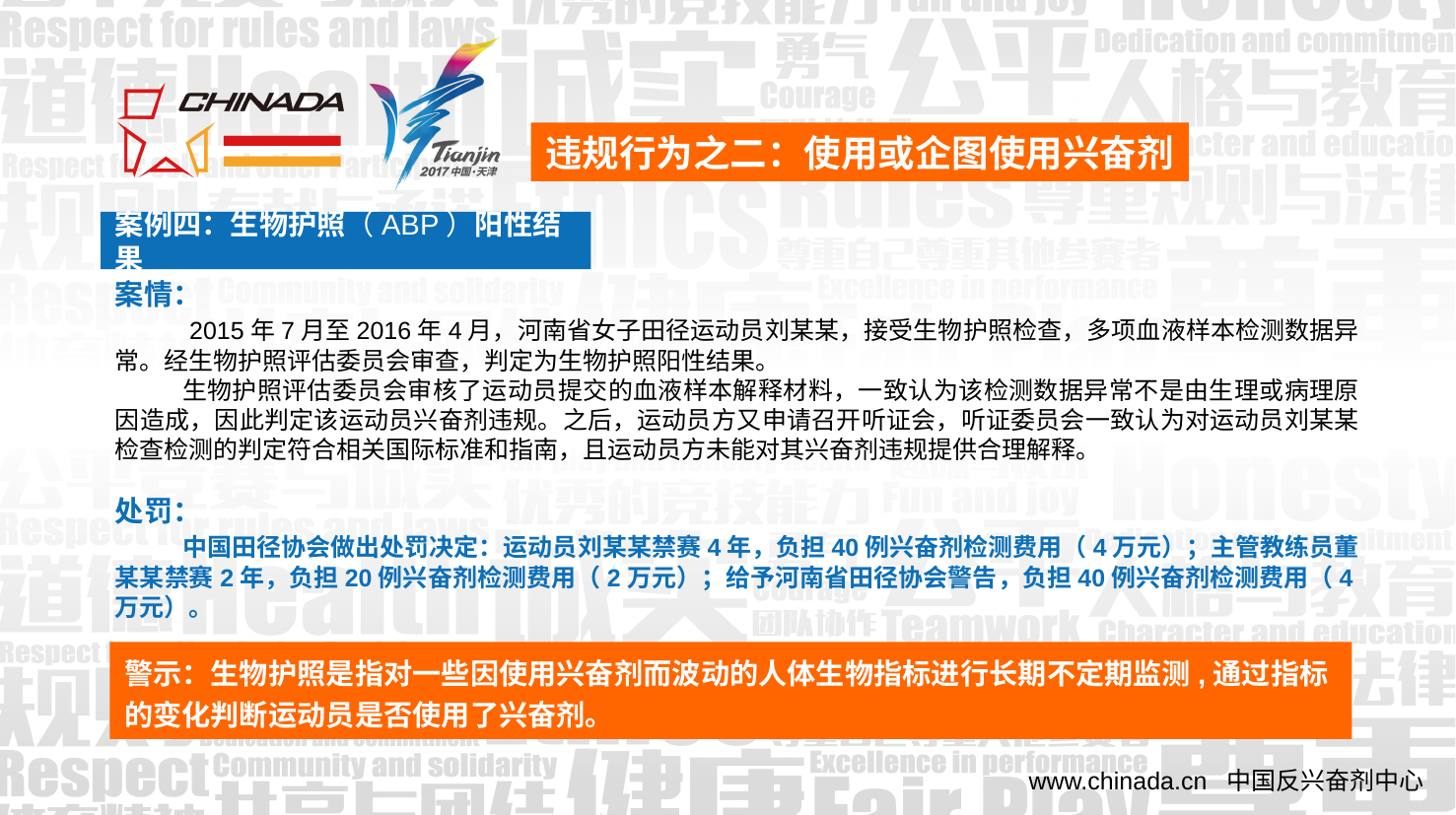

违规行为之二：使用或企图使用兴奋剂
案例四：生物护照（ABP）阳性结果
案情：
         2015年7月至2016年4月，河南省女子田径运动员刘某某，接受生物护照检查，多项血液样本检测数据异常。经生物护照评估委员会审查，判定为生物护照阳性结果。
          生物护照评估委员会审核了运动员提交的血液样本解释材料，一致认为该检测数据异常不是由生理或病理原因造成，因此判定该运动员兴奋剂违规。之后，运动员方又申请召开听证会，听证委员会一致认为对运动员刘某某检查检测的判定符合相关国际标准和指南，且运动员方未能对其兴奋剂违规提供合理解释。

处罚：
         中国田径协会做出处罚决定：运动员刘某某禁赛4年，负担40例兴奋剂检测费用（4万元）；主管教练员董某某禁赛2年，负担20例兴奋剂检测费用（2万元）；给予河南省田径协会警告，负担40例兴奋剂检测费用（4万元）。
警示：生物护照是指对一些因使用兴奋剂而波动的人体生物指标进行长期不定期监测,通过指标的变化判断运动员是否使用了兴奋剂。
www.chinada.cn  中国反兴奋剂中心